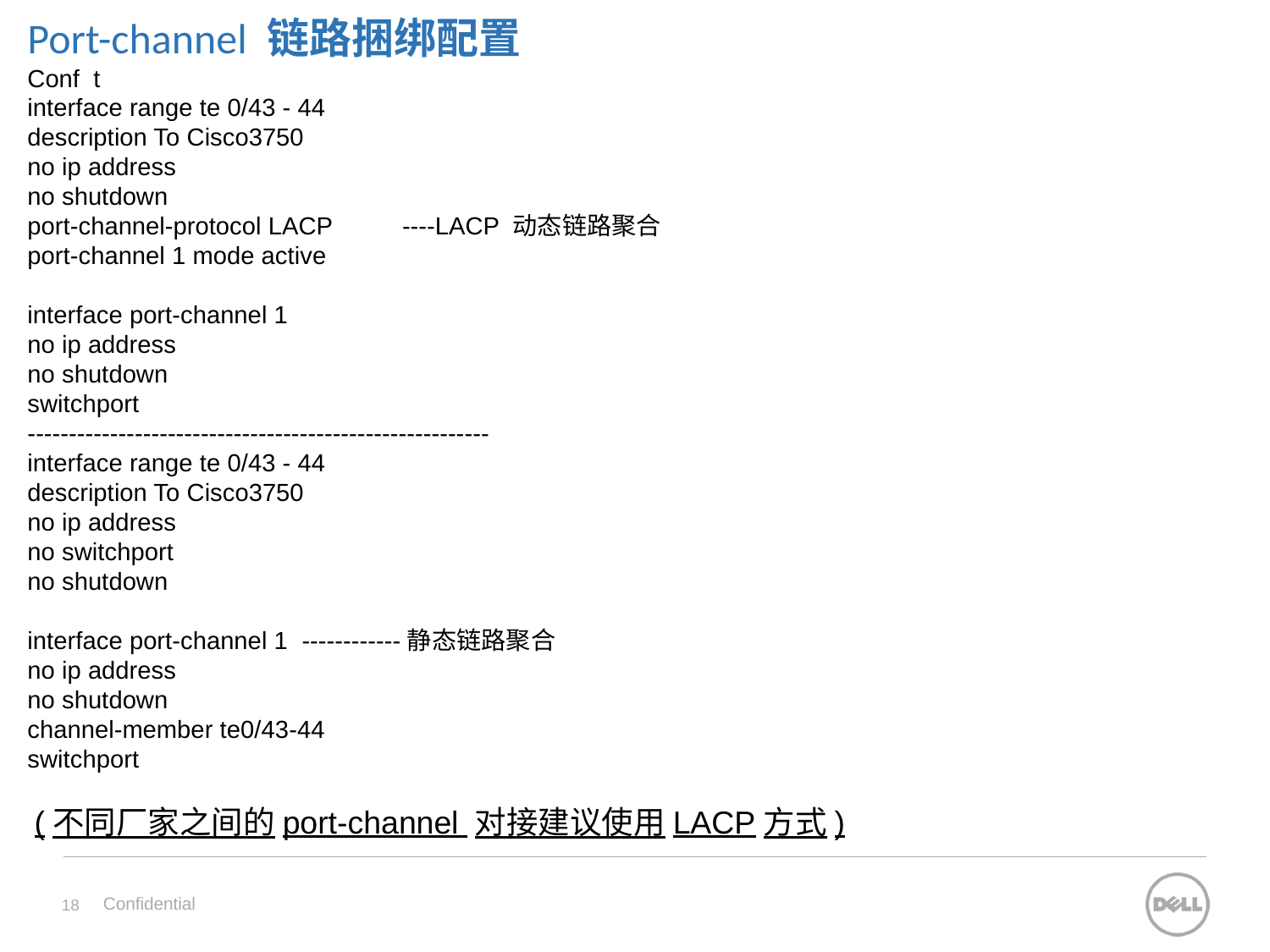

Port-channel 链路捆绑配置
Conf  t
interface range te 0/43 - 44
description To Cisco3750
no ip address
no shutdown
port-channel-protocol LACP          ----LACP 动态链路聚合
port-channel 1 mode active

interface port-channel 1
no ip address
no shutdown
switchport
--------------------------------------------------------
interface range te 0/43 - 44
description To Cisco3750
no ip address
no switchport
no shutdown

interface port-channel 1  ------------静态链路聚合
no ip address
no shutdown
channel-member te0/43-44
switchport

 (不同厂家之间的port-channel 对接建议使用LACP方式)
Confidential
18